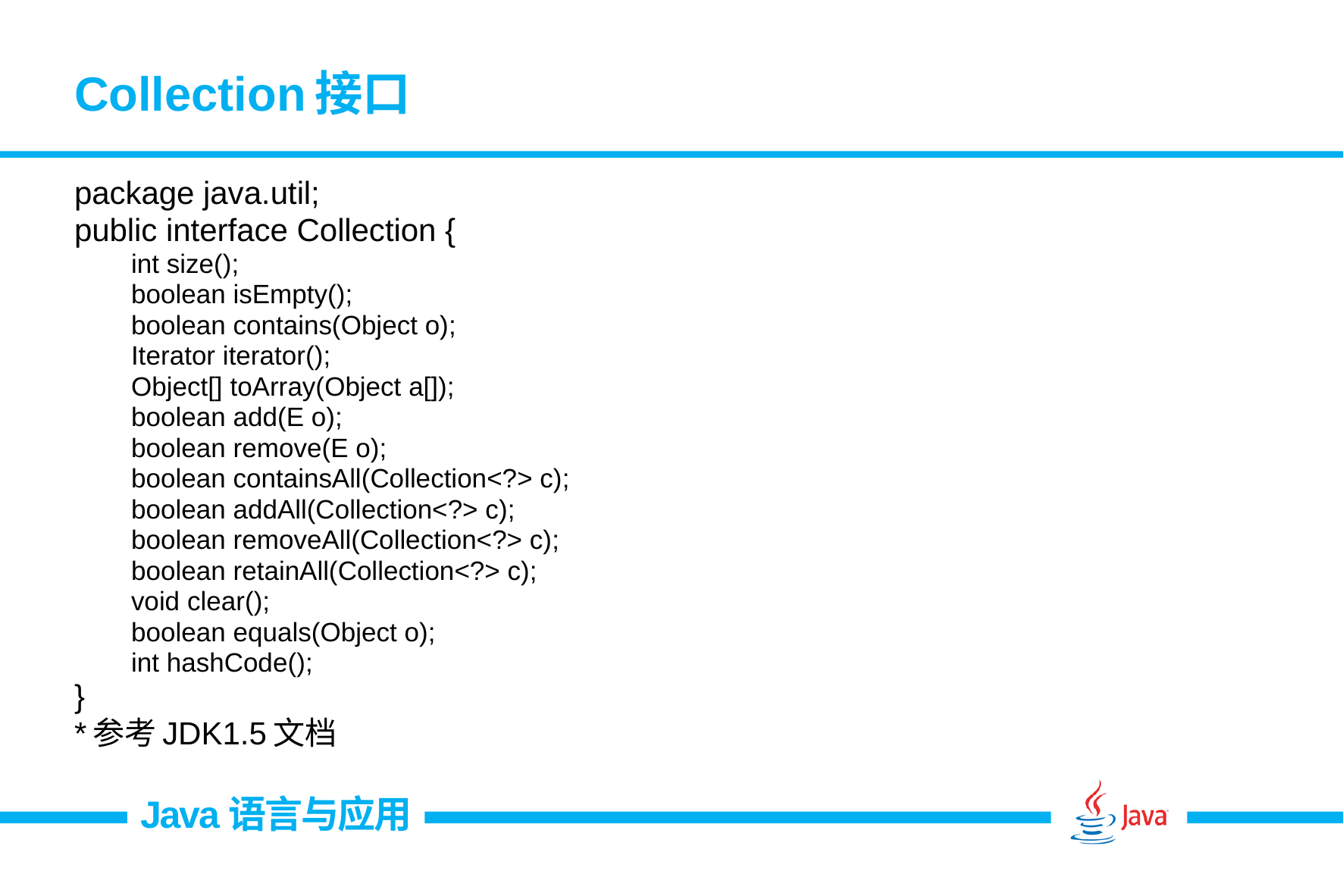

# Collection接口
package java.util;
public interface Collection {
int size();
boolean isEmpty();
boolean contains(Object o);
Iterator iterator();
Object[] toArray(Object a[]);
boolean add(E o);
boolean remove(E o);
boolean containsAll(Collection<?> c);
boolean addAll(Collection<?> c);
boolean removeAll(Collection<?> c);
boolean retainAll(Collection<?> c);
void clear();
boolean equals(Object o);
int hashCode();
}
*参考JDK1.5文档